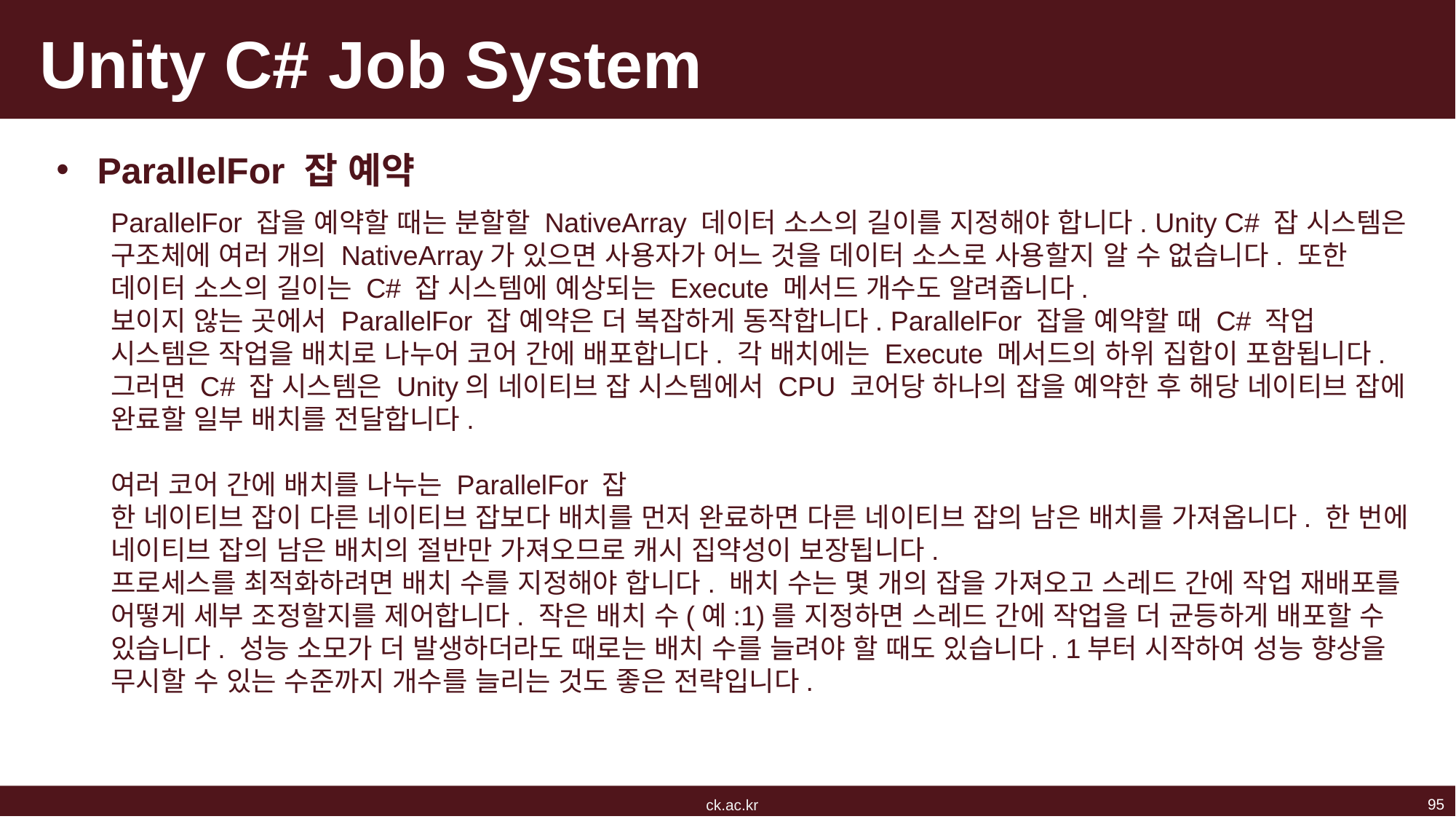

# Unity C# Job System
ParallelFor 잡 예약

ParallelFor 잡을 예약할 때는 분할할 NativeArray 데이터 소스의 길이를 지정해야 합니다. Unity C# 잡 시스템은 구조체에 여러 개의 NativeArray가 있으면 사용자가 어느 것을 데이터 소스로 사용할지 알 수 없습니다. 또한 데이터 소스의 길이는 C# 잡 시스템에 예상되는 Execute 메서드 개수도 알려줍니다.
보이지 않는 곳에서 ParallelFor 잡 예약은 더 복잡하게 동작합니다. ParallelFor 잡을 예약할 때 C# 작업 시스템은 작업을 배치로 나누어 코어 간에 배포합니다. 각 배치에는 Execute 메서드의 하위 집합이 포함됩니다. 그러면 C# 잡 시스템은 Unity의 네이티브 잡 시스템에서 CPU 코어당 하나의 잡을 예약한 후 해당 네이티브 잡에 완료할 일부 배치를 전달합니다.

여러 코어 간에 배치를 나누는 ParallelFor 잡
한 네이티브 잡이 다른 네이티브 잡보다 배치를 먼저 완료하면 다른 네이티브 잡의 남은 배치를 가져옵니다. 한 번에 네이티브 잡의 남은 배치의 절반만 가져오므로 캐시 집약성이 보장됩니다.
프로세스를 최적화하려면 배치 수를 지정해야 합니다. 배치 수는 몇 개의 잡을 가져오고 스레드 간에 작업 재배포를 어떻게 세부 조정할지를 제어합니다. 작은 배치 수(예:1)를 지정하면 스레드 간에 작업을 더 균등하게 배포할 수 있습니다. 성능 소모가 더 발생하더라도 때로는 배치 수를 늘려야 할 때도 있습니다. 1부터 시작하여 성능 향상을 무시할 수 있는 수준까지 개수를 늘리는 것도 좋은 전략입니다.
95
ck.ac.kr